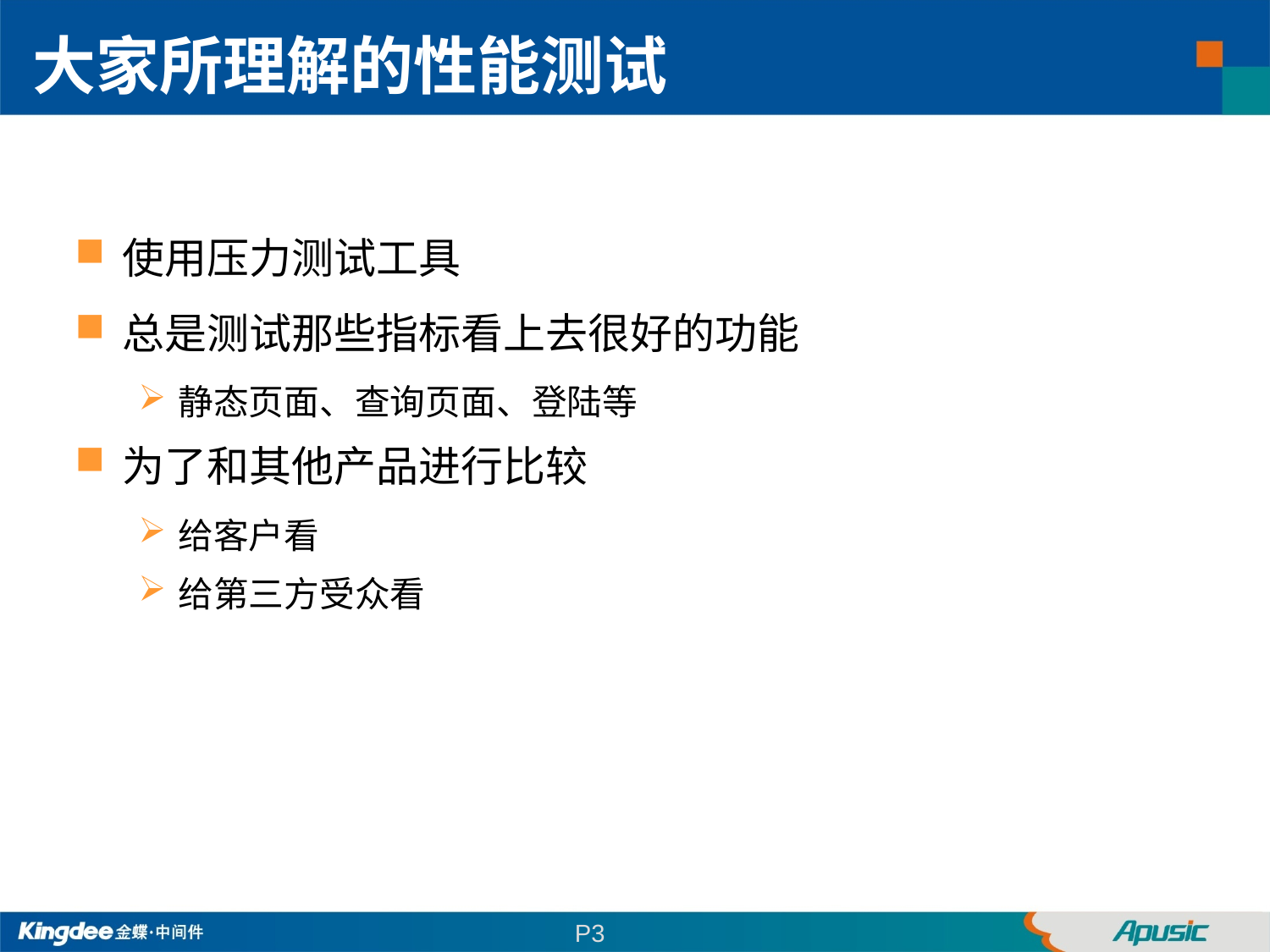

大家所理解的性能测试

使用压力测试工具
总是测试那些指标看上去很好的功能
静态页面、查询页面、登陆等
为了和其他产品进行比较
给客户看
给第三方受众看